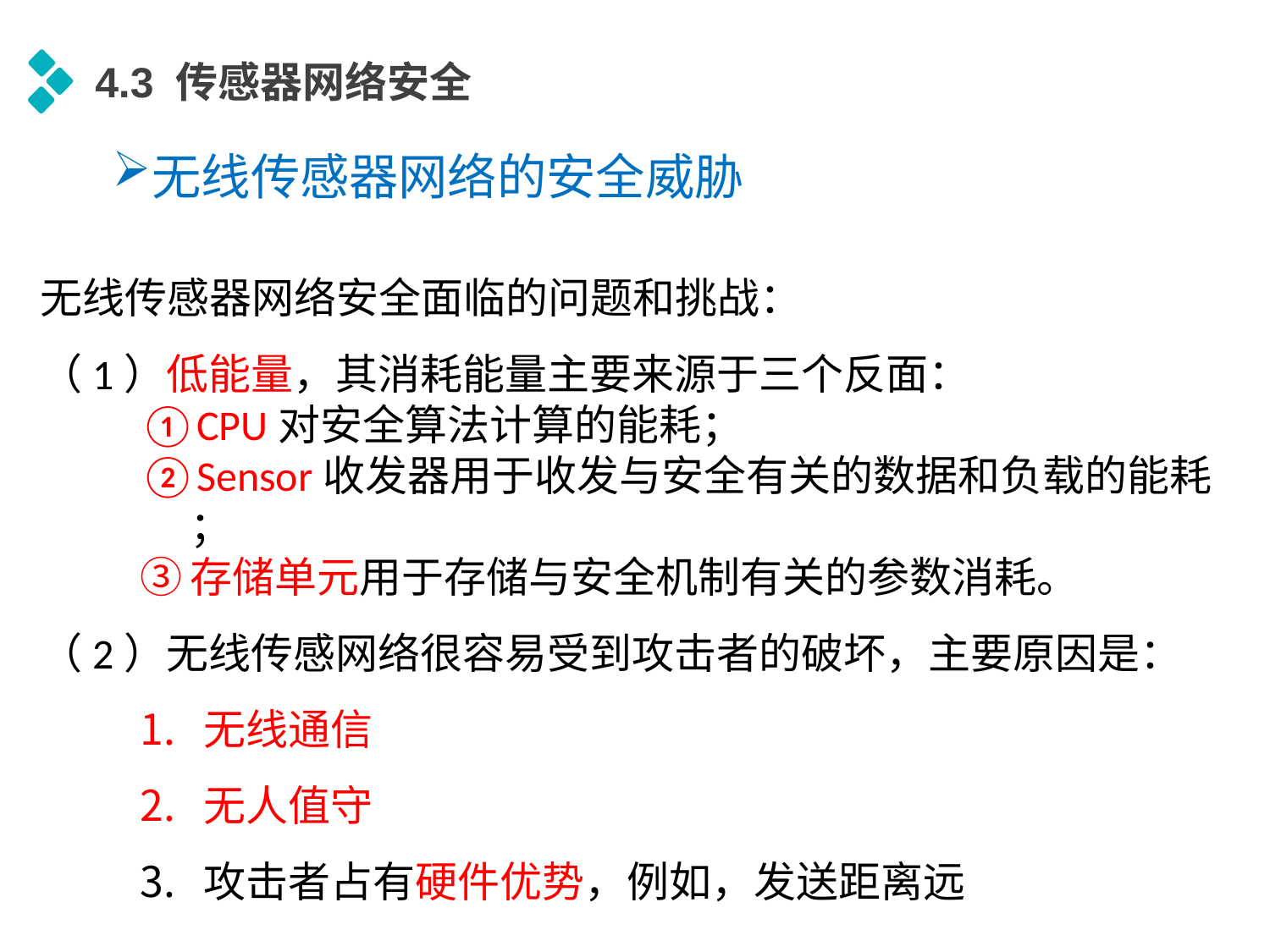

4.3 传感器网络安全

无线传感器网络的安全威胁
无线传感器网络安全面临的问题和挑战：
（1）低能量，其消耗能量主要来源于三个反面：
CPU对安全算法计算的能耗；
Sensor收发器用于收发与安全有关的数据和负载的能耗 ；
存储单元用于存储与安全机制有关的参数消耗。
（2）无线传感网络很容易受到攻击者的破坏，主要原因是：
无线通信
无人值守
攻击者占有硬件优势，例如，发送距离远